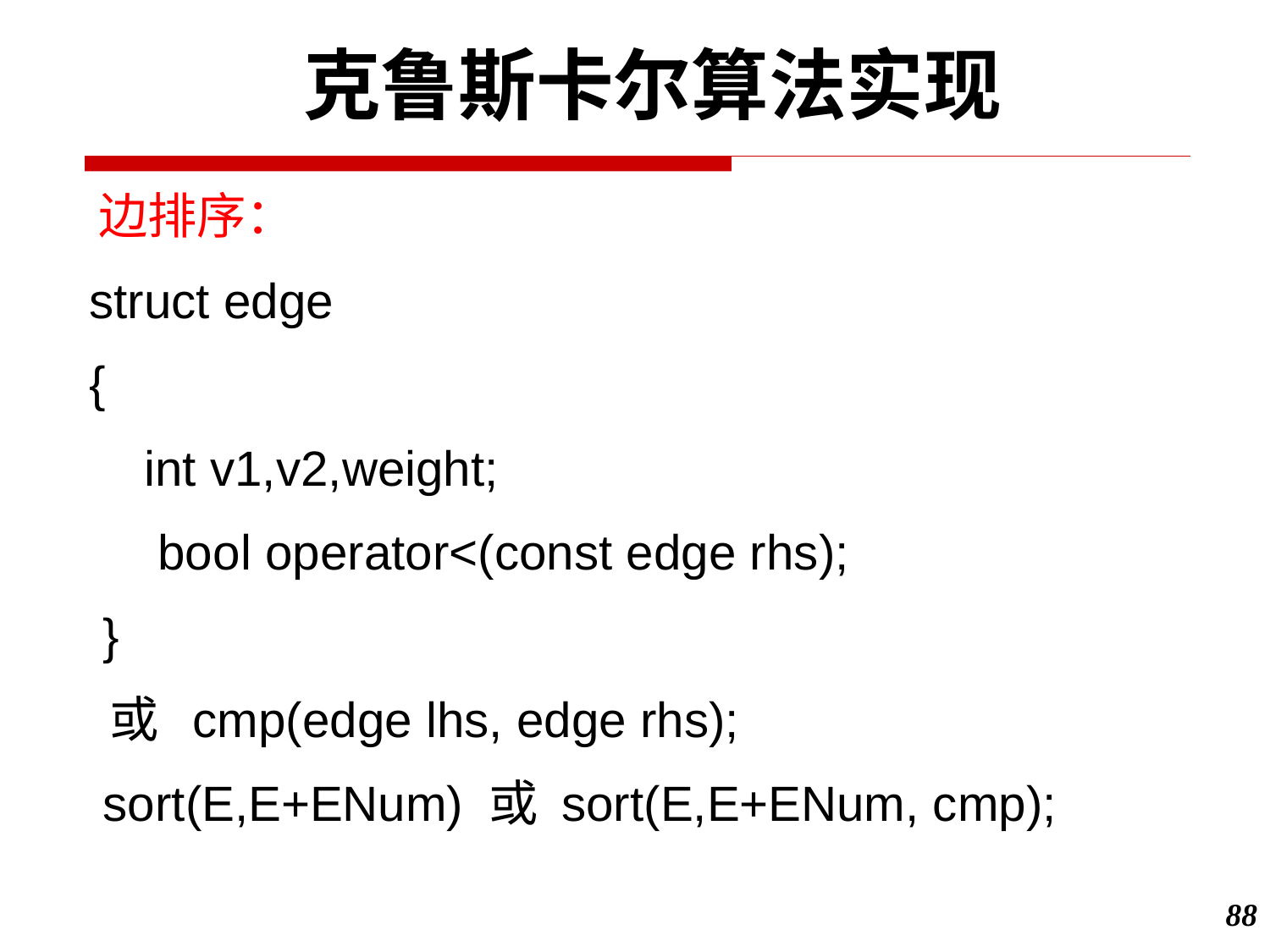

克鲁斯卡尔算法实现
 边排序：
 struct edge
 {
     int v1,v2,weight;
      bool operator<(const edge rhs);
  }
  或  cmp(edge lhs, edge rhs);
  sort(E,E+ENum) 或 sort(E,E+ENum, cmp);

88